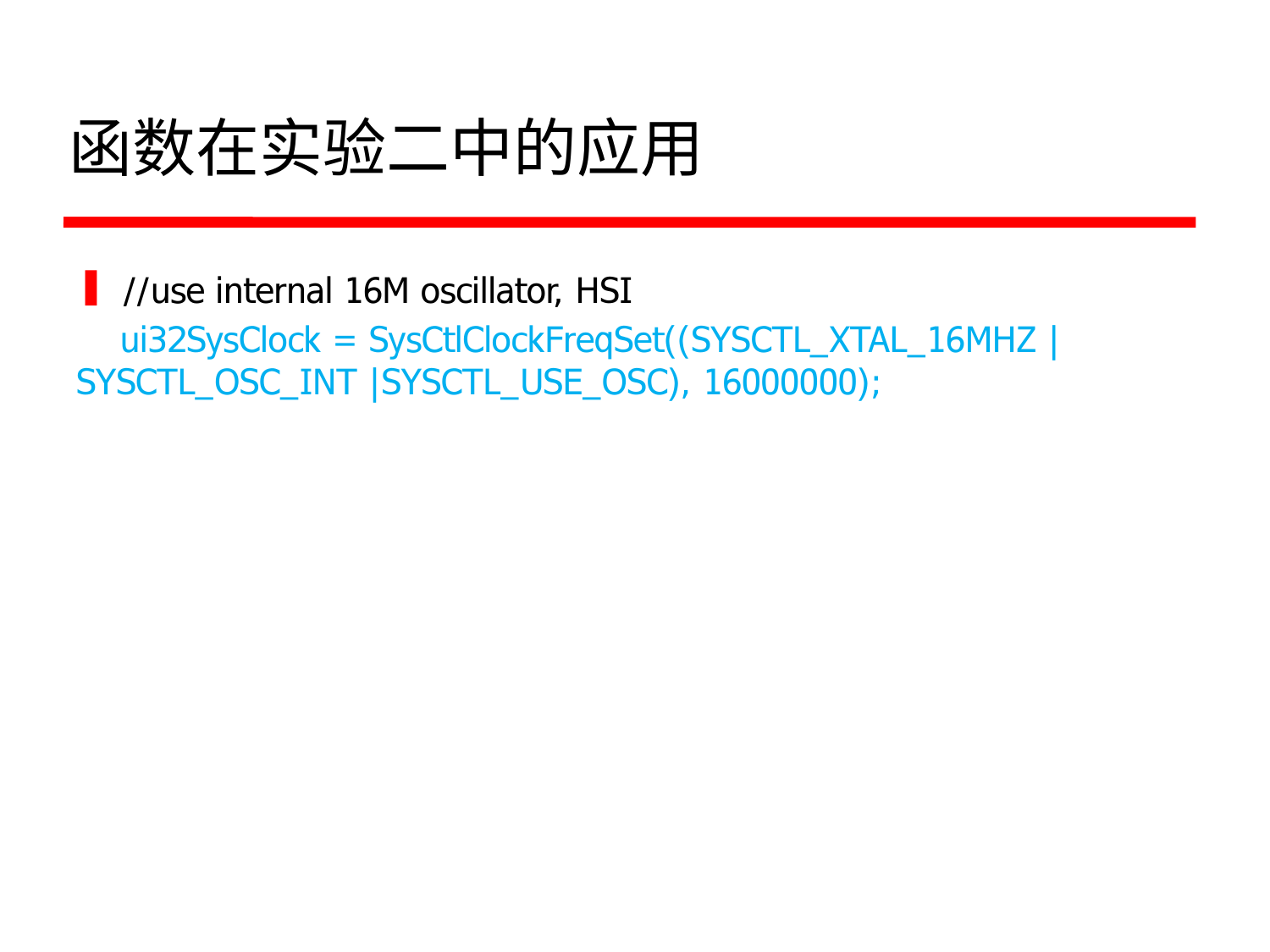

# 函数在实验二中的应用
//use internal 16M oscillator, HSI
    ui32SysClock = SysCtlClockFreqSet((SYSCTL_XTAL_16MHZ |SYSCTL_OSC_INT |SYSCTL_USE_OSC), 16000000);